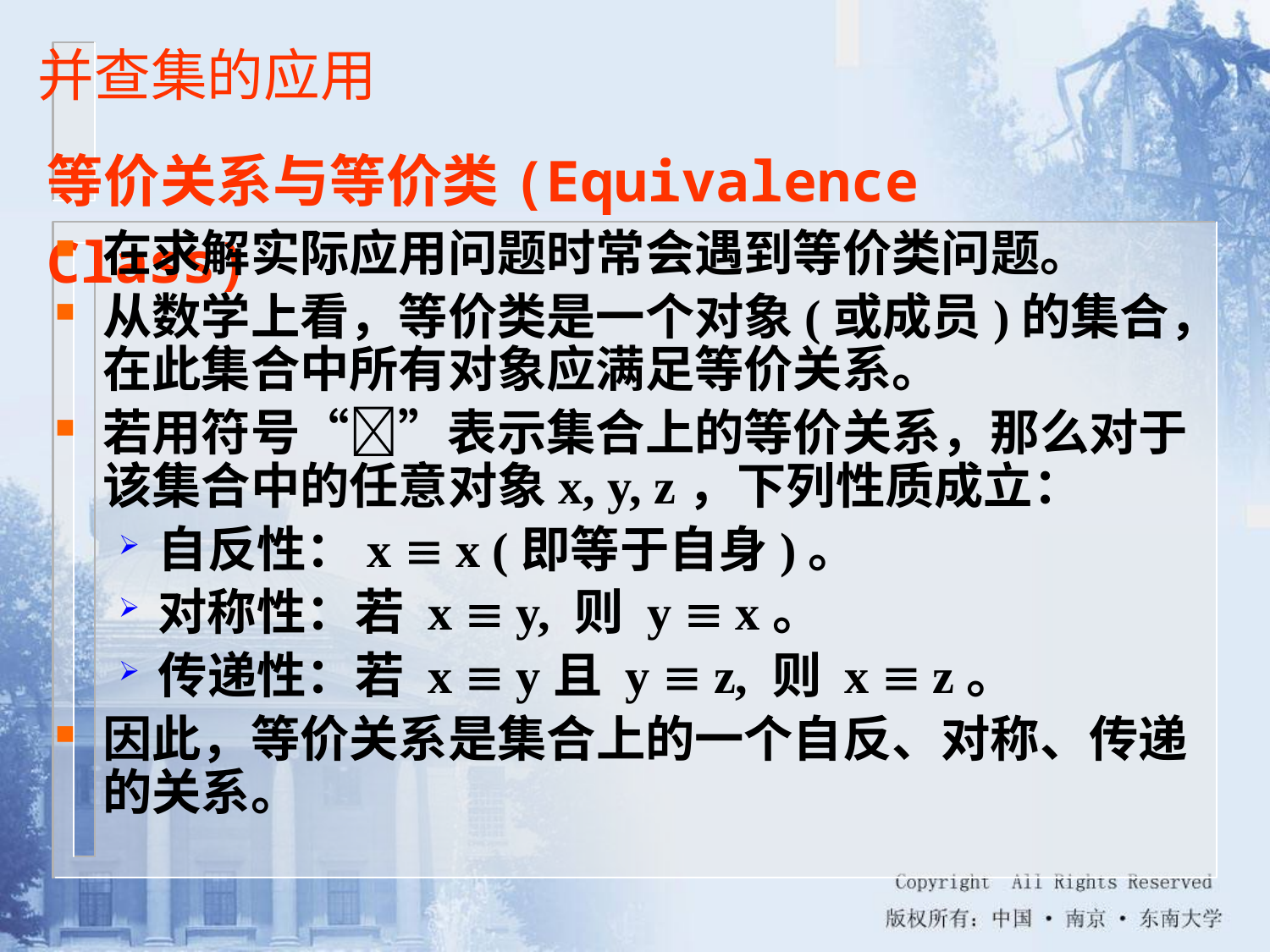

# 并查集的应用
等价关系与等价类(Equivalence Class)
在求解实际应用问题时常会遇到等价类问题。
从数学上看，等价类是一个对象(或成员)的集合，在此集合中所有对象应满足等价关系。
若用符号“≡”表示集合上的等价关系，那么对于该集合中的任意对象x, y, z，下列性质成立：
自反性：x ≡ x (即等于自身)。
对称性：若 x ≡ y, 则 y ≡ x。
传递性：若 x ≡ y且 y ≡ z, 则 x ≡ z。
因此，等价关系是集合上的一个自反、对称、传递的关系。